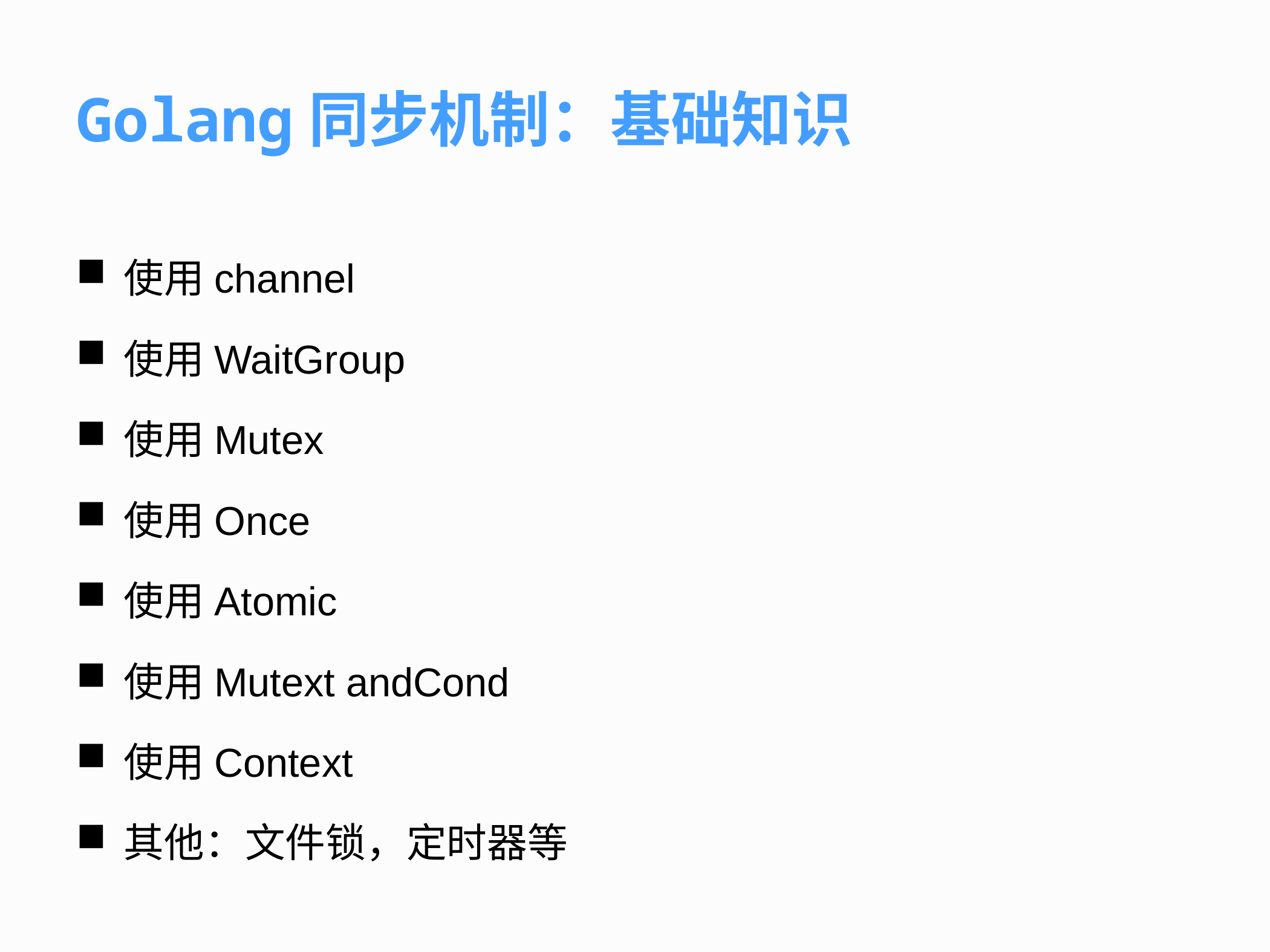

# Golang同步机制：基础知识
使用channel
使用WaitGroup
使用Mutex
使用Once
使用Atomic
使用Mutext andCond
使用Context
其他：文件锁，定时器等